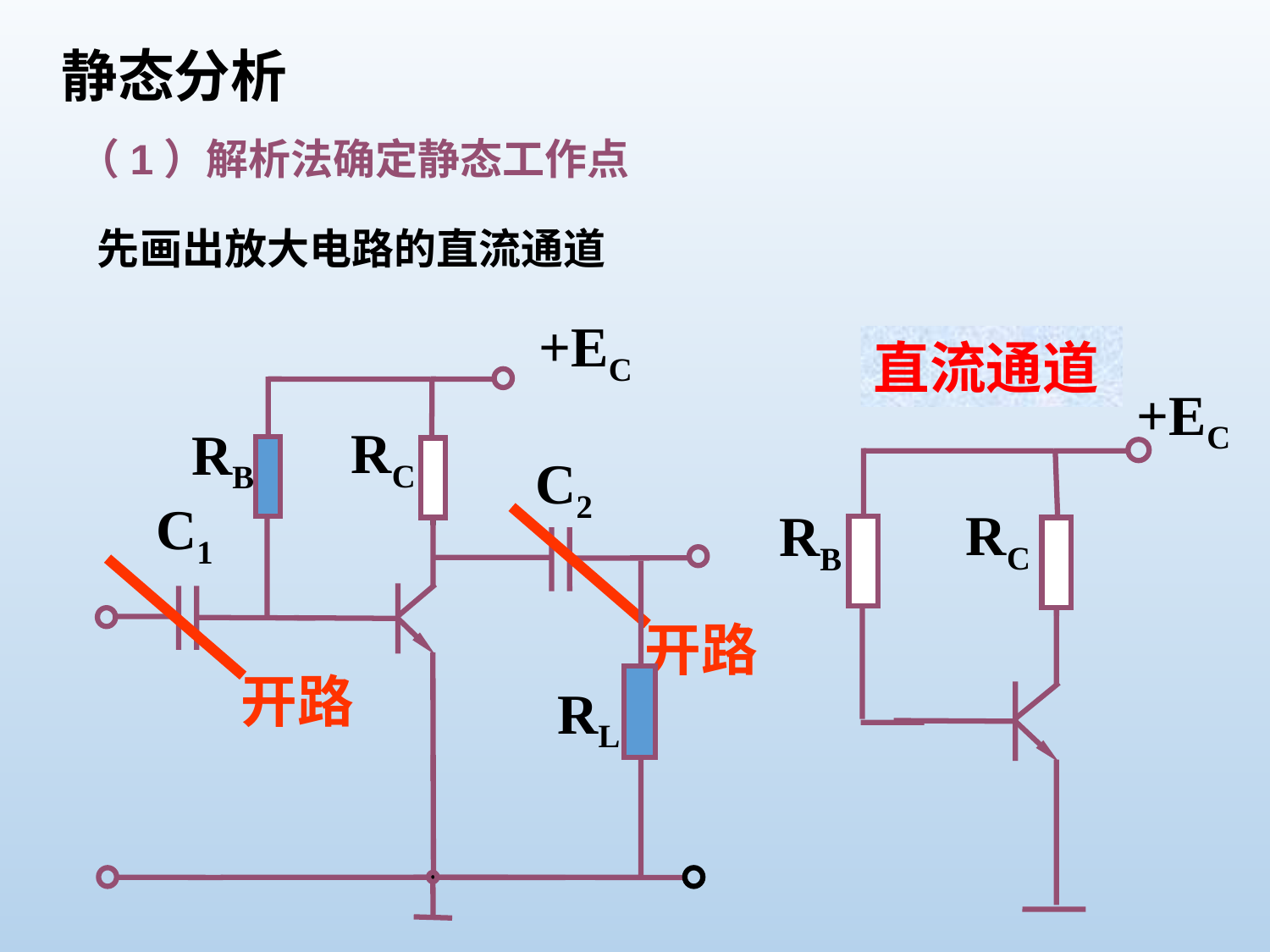

静态分析

（1）解析法确定静态工作点
先画出放大电路的直流通道
+EC

RC

C2

C1

RB
直流通道
+EC

RC
RB

开路

开路

RL